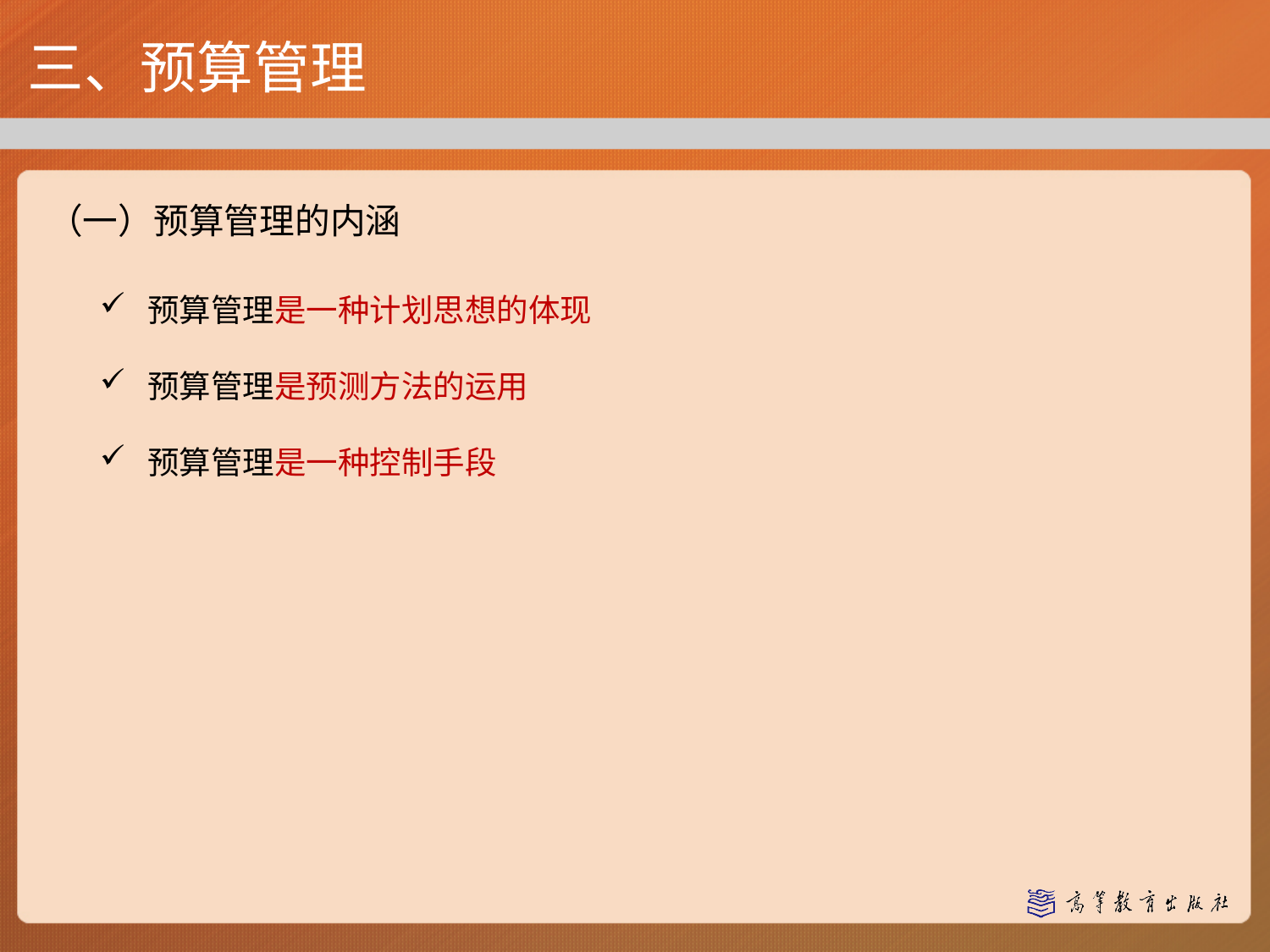

三、预算管理
（一）预算管理的内涵
预算管理是一种计划思想的体现
预算管理是预测方法的运用
预算管理是一种控制手段